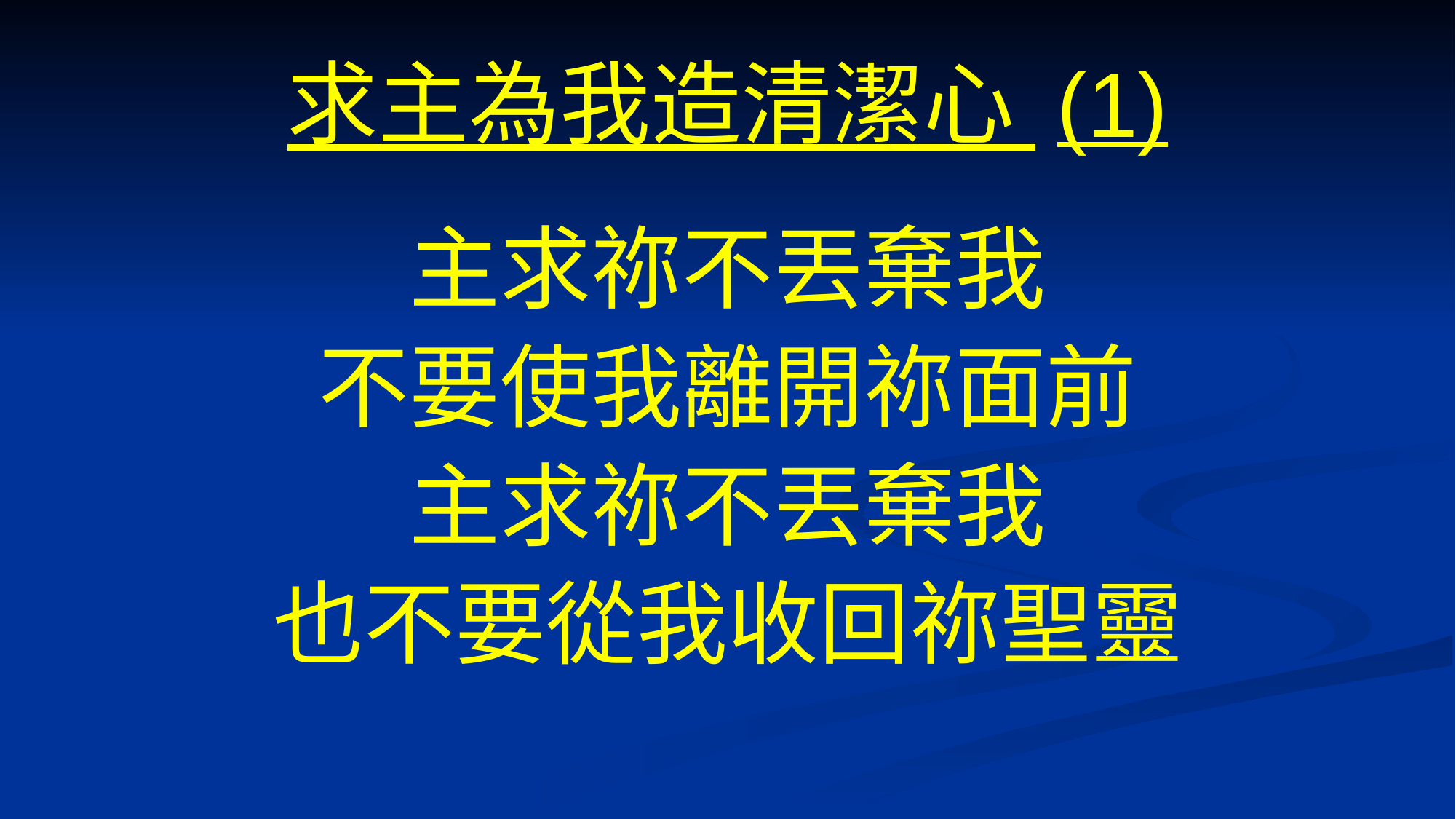

# 求主為我造清潔心 (1)
主求祢不丟棄我
不要使我離開祢面前
主求祢不丟棄我
也不要從我收回祢聖靈